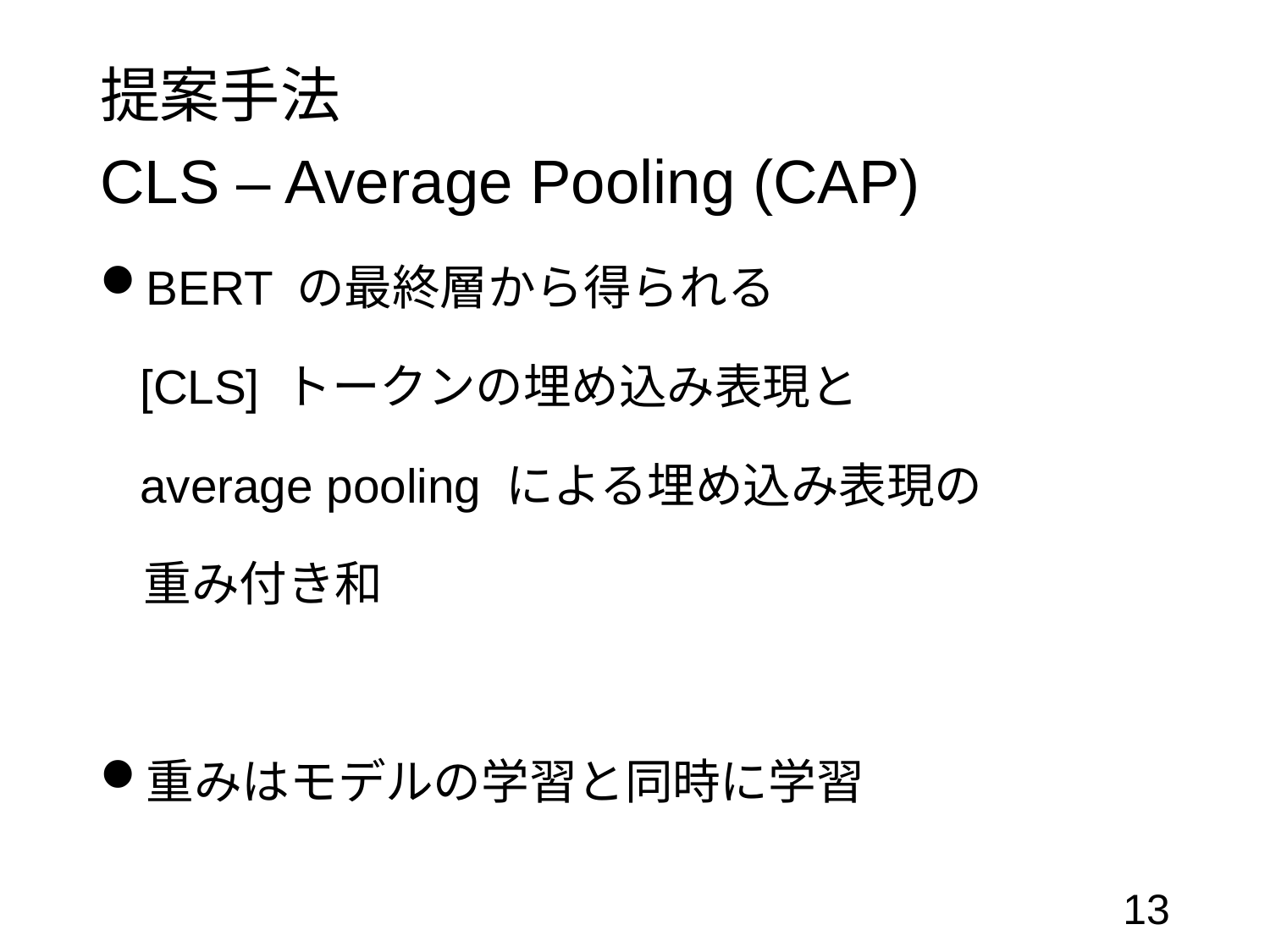

# 提案手法
CLS – Average Pooling (CAP)
BERT の最終層から得られる
   [CLS] トークンの埋め込み表現と
   average pooling による埋め込み表現の
   重み付き和

重みはモデルの学習と同時に学習

13